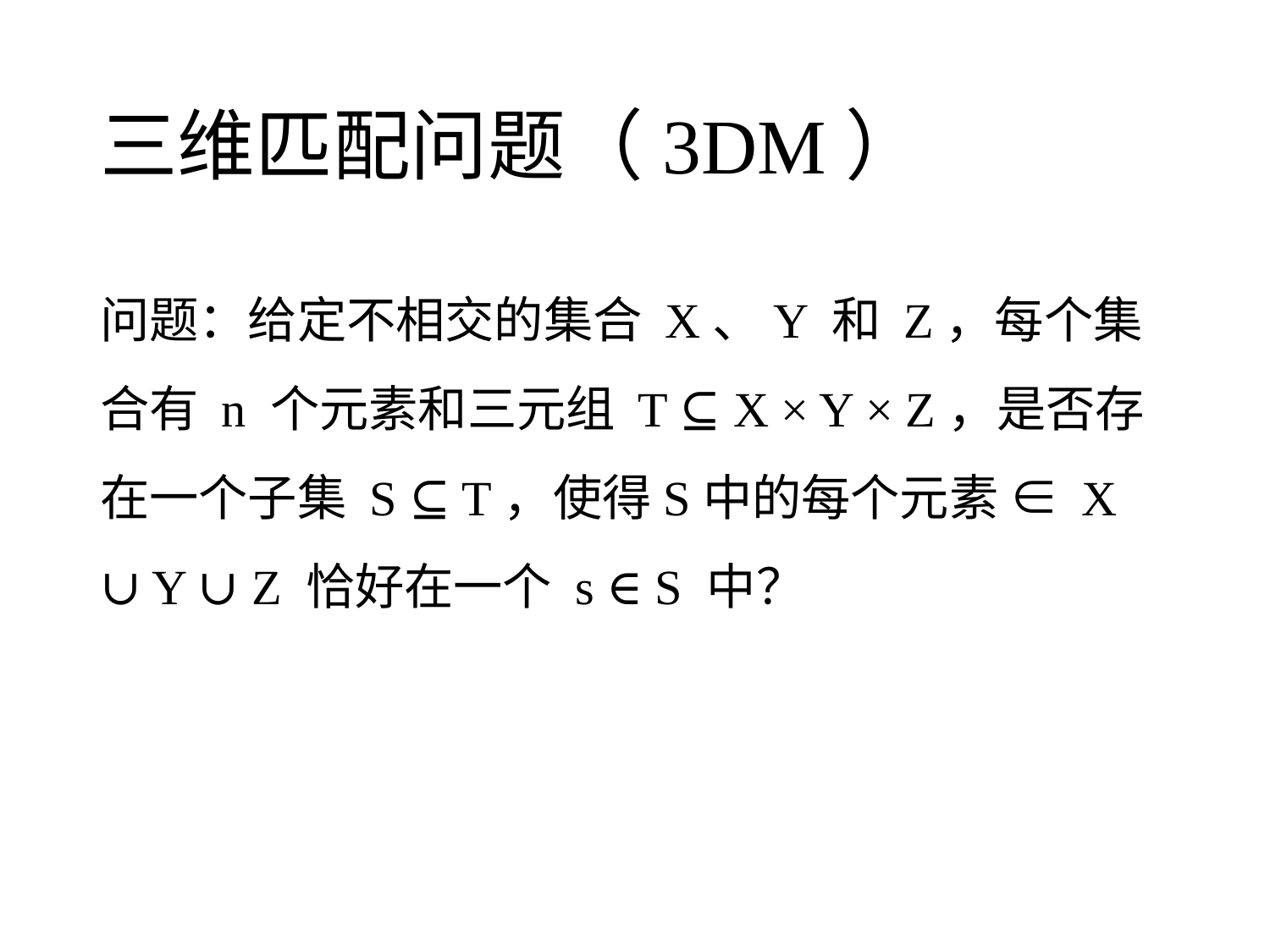

# 三维匹配问题（3DM）
问题：给定不相交的集合 X、Y 和 Z，每个集合有 n 个元素和三元组 T ⊆ X × Y × Z，是否存在一个子集 S ⊆ T，使得S中的每个元素 ∈ X ∪ Y ∪ Z 恰好在一个 s ∈ S 中？